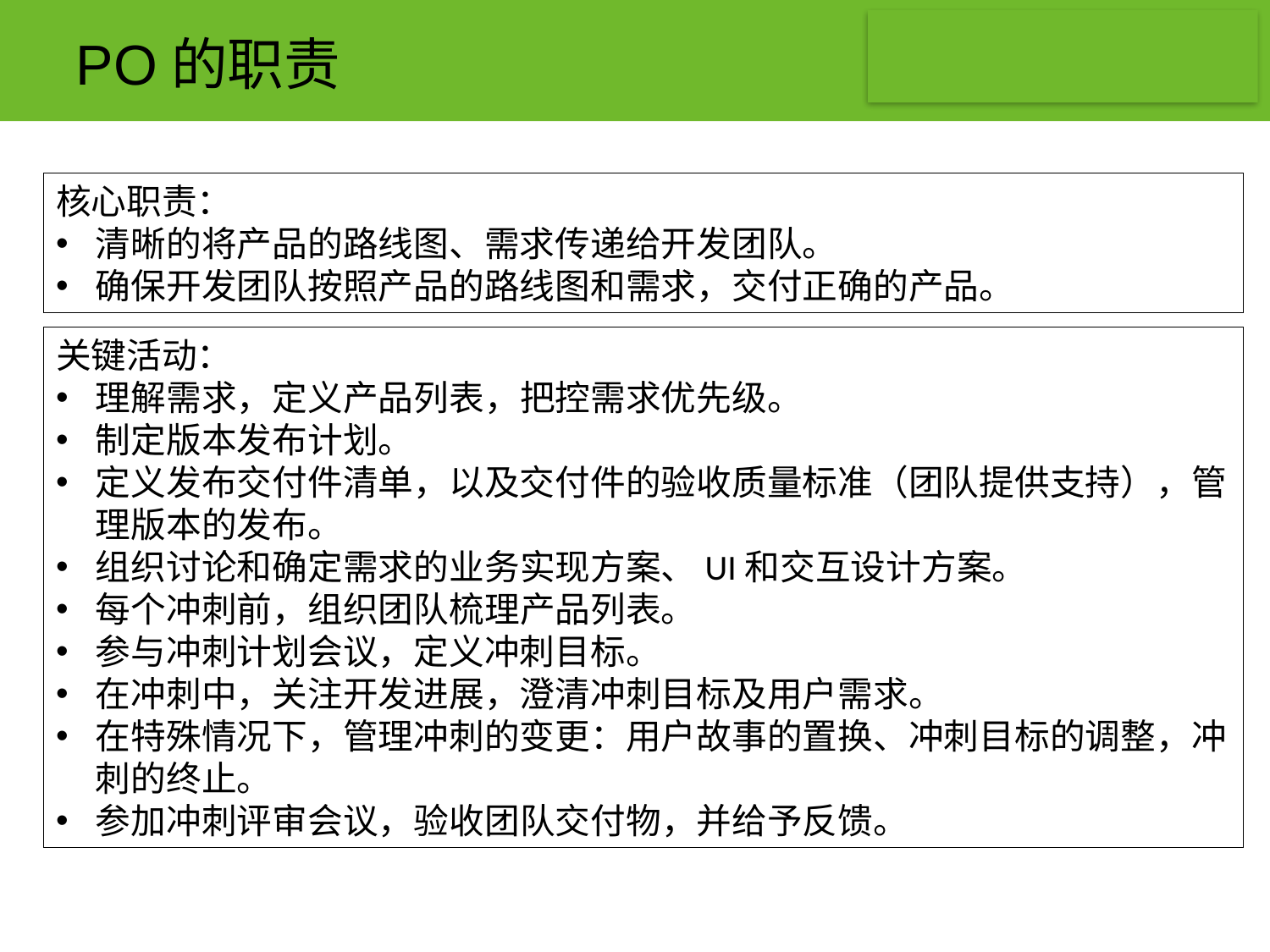

# PO的职责
核心职责：
清晰的将产品的路线图、需求传递给开发团队。
确保开发团队按照产品的路线图和需求，交付正确的产品。
关键活动：
理解需求，定义产品列表，把控需求优先级。
制定版本发布计划。
定义发布交付件清单，以及交付件的验收质量标准（团队提供支持），管理版本的发布。
组织讨论和确定需求的业务实现方案、UI和交互设计方案。
每个冲刺前，组织团队梳理产品列表。
参与冲刺计划会议，定义冲刺目标。
在冲刺中，关注开发进展，澄清冲刺目标及用户需求。
在特殊情况下，管理冲刺的变更：用户故事的置换、冲刺目标的调整，冲刺的终止。
参加冲刺评审会议，验收团队交付物，并给予反馈。